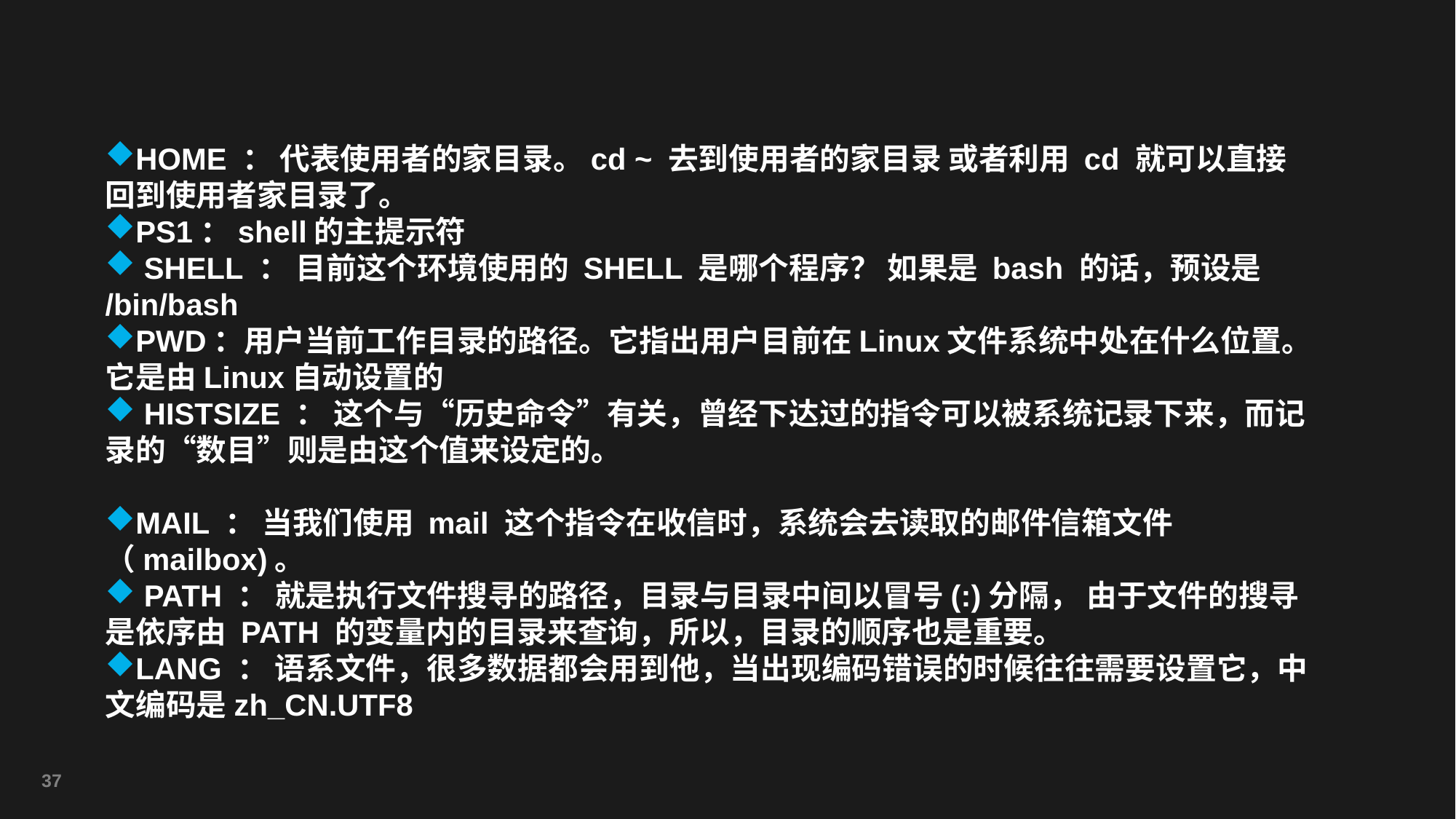

HOME ： 代表使用者的家目录。cd ~ 去到使用者的家目录 或者利用 cd 就可以直接回到使用者家目录了。
PS1：shell的主提示符
 SHELL ： 目前这个环境使用的 SHELL 是哪个程序？ 如果是 bash 的话，预设是 /bin/bash
PWD：用户当前工作目录的路径。它指出用户目前在Linux文件系统中处在什么位置。它是由Linux自动设置的
 HISTSIZE ： 这个与“历史命令”有关，曾经下达过的指令可以被系统记录下来，而记录的“数目”则是由这个值来设定的。

MAIL ： 当我们使用 mail 这个指令在收信时，系统会去读取的邮件信箱文件 （mailbox)。
 PATH ： 就是执行文件搜寻的路径，目录与目录中间以冒号(:)分隔， 由于文件的搜寻是依序由 PATH 的变量内的目录来查询，所以，目录的顺序也是重要。
LANG ： 语系文件，很多数据都会用到他，当出现编码错误的时候往往需要设置它，中文编码是zh_CN.UTF8
37